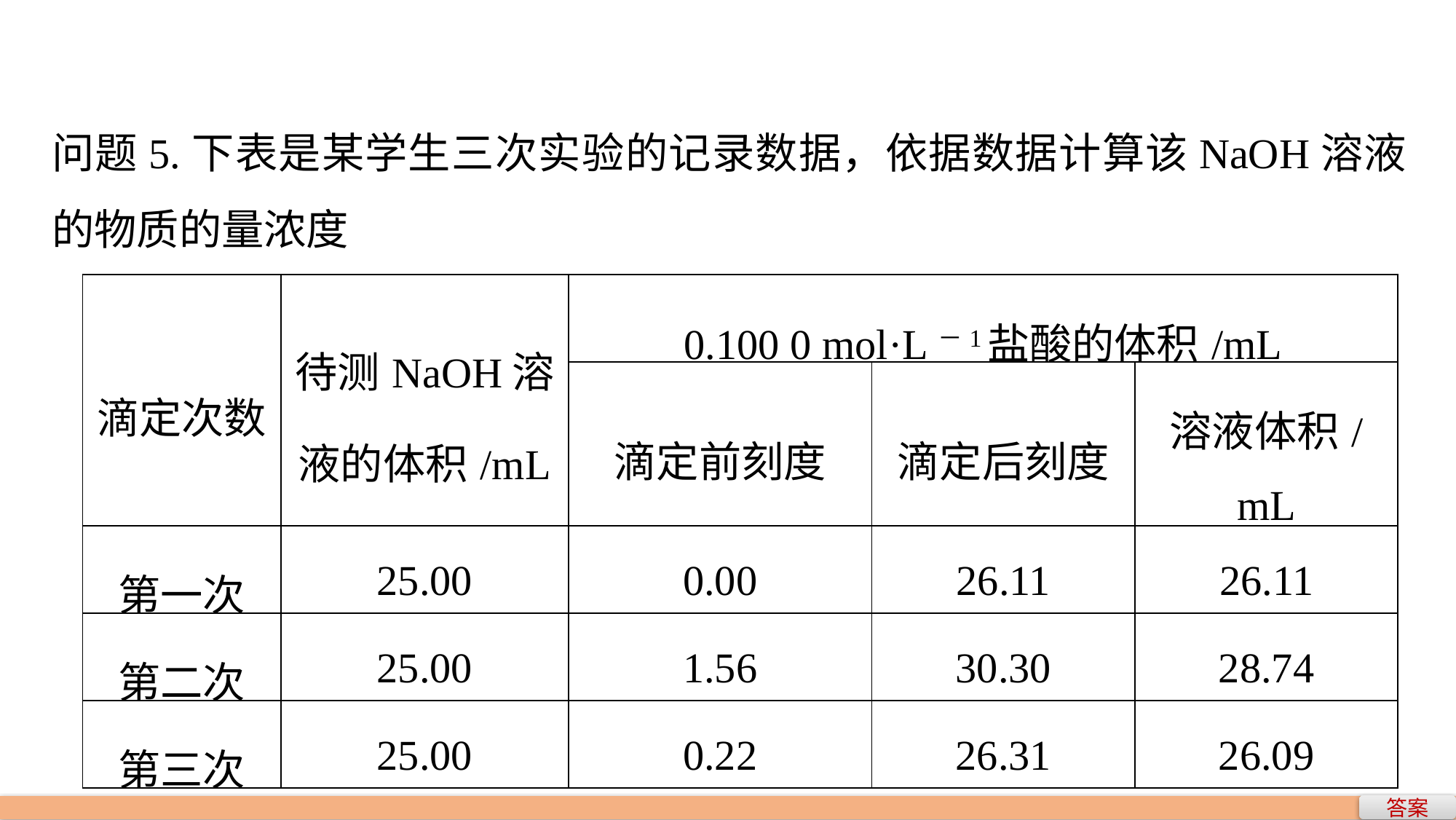

问题5.下表是某学生三次实验的记录数据，依据数据计算该NaOH溶液的物质的量浓度
| 滴定次数 | 待测NaOH溶液的体积/mL | 0.100 0 mol·L－1盐酸的体积/mL |  |  |
| --- | --- | --- | --- | --- |
|  |  | 滴定前刻度 | 滴定后刻度 | 溶液体积/mL |
| 第一次 | 25.00 | 0.00 | 26.11 | 26.11 |
| 第二次 | 25.00 | 1.56 | 30.30 | 28.74 |
| 第三次 | 25.00 | 0.22 | 26.31 | 26.09 |
答案